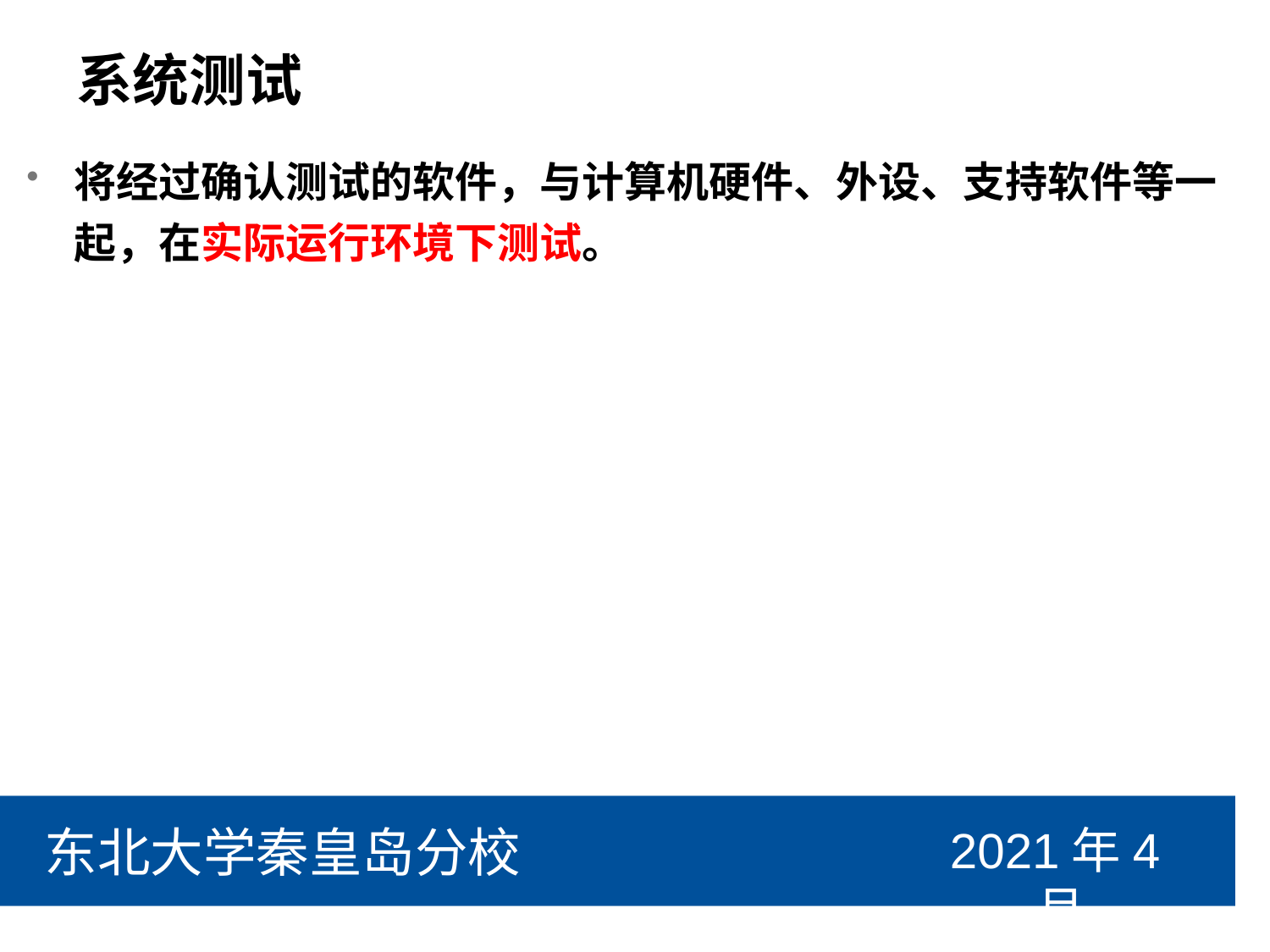

# 系统测试
将经过确认测试的软件，与计算机硬件、外设、支持软件等一起，在实际运行环境下测试。